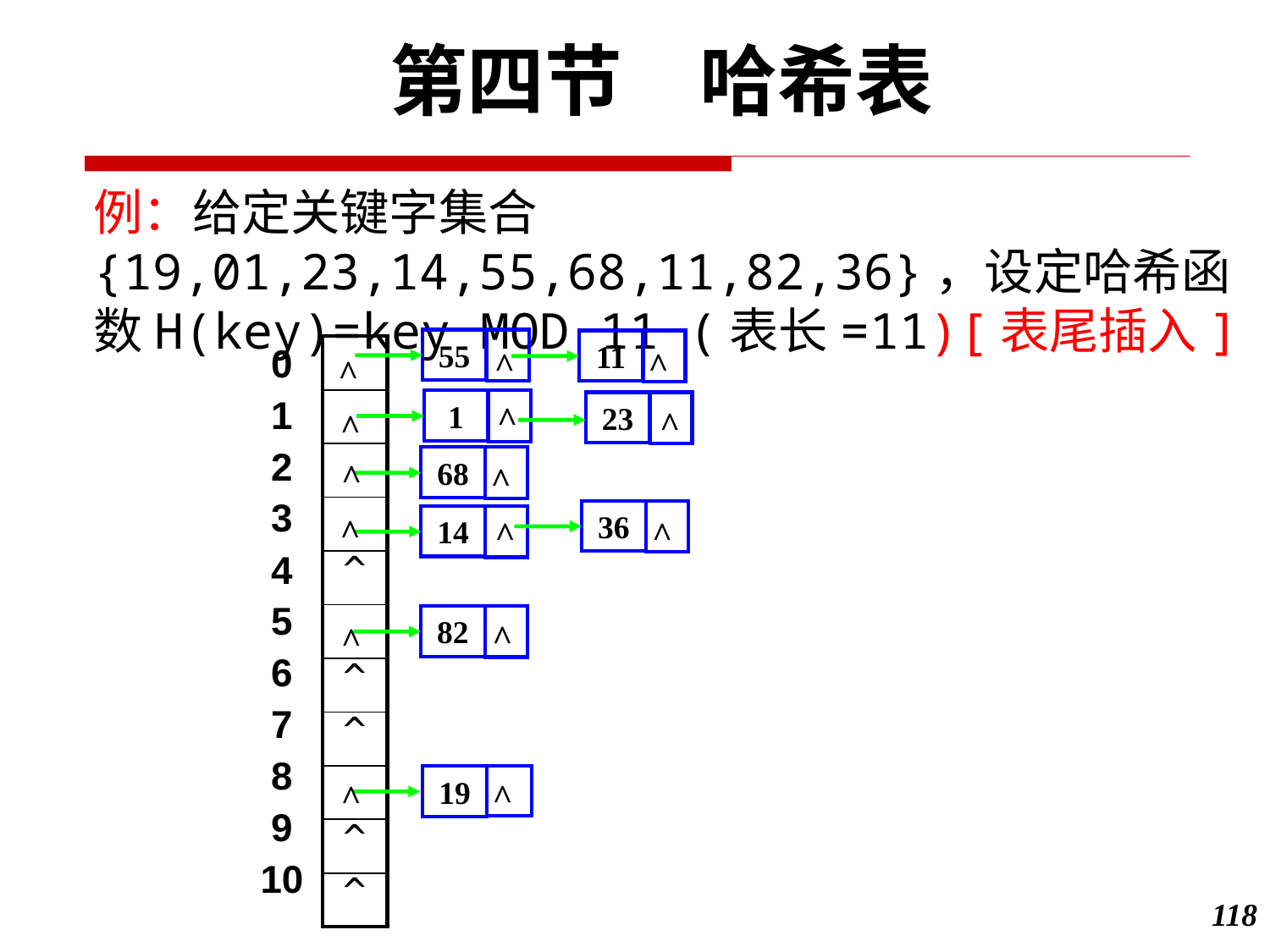

第四节　哈希表
例：给定关键字集合{19,01,23,14,55,68,11,82,36}，设定哈希函数H(key)=key MOD 11 (表长=11)[表尾插入]
55

11

0
1
2
3
4
5
6
7
8
9
10
|  |
| --- |
|  |
|  |
|  |
| ^ |
|  |
| ^ |
| ^ |
|  |
| ^ |
| ^ |
^
^
^
1

23

^
^
^

68

^
^
36

14

^
^
^
82

^
^
19

^
^

118